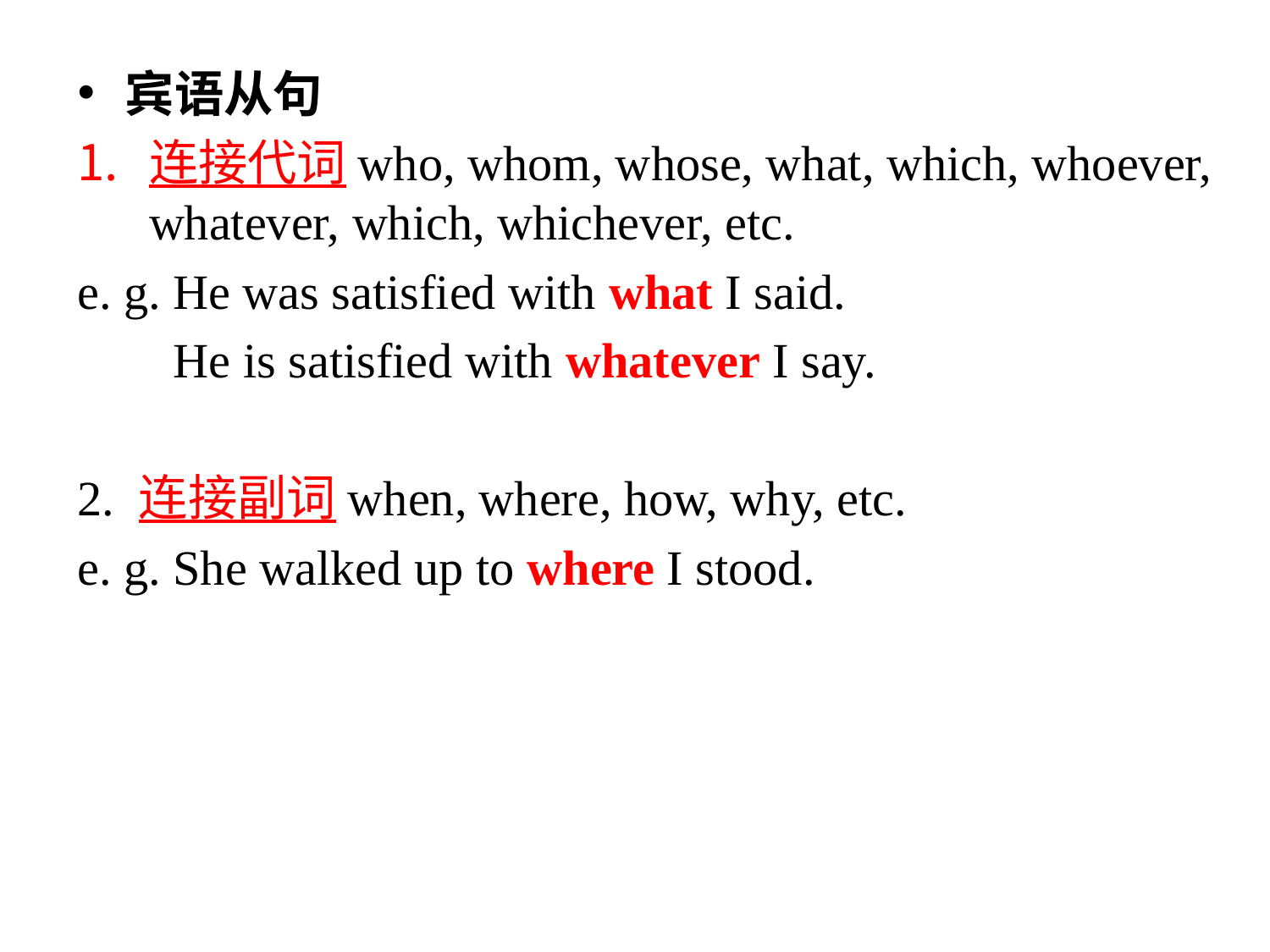

宾语从句
连接代词who, whom, whose, what, which, whoever, whatever, which, whichever, etc.
e. g. He was satisfied with what I said.
	  He is satisfied with whatever I say.

2. 连接副词when, where, how, why, etc.
e. g. She walked up to where I stood.